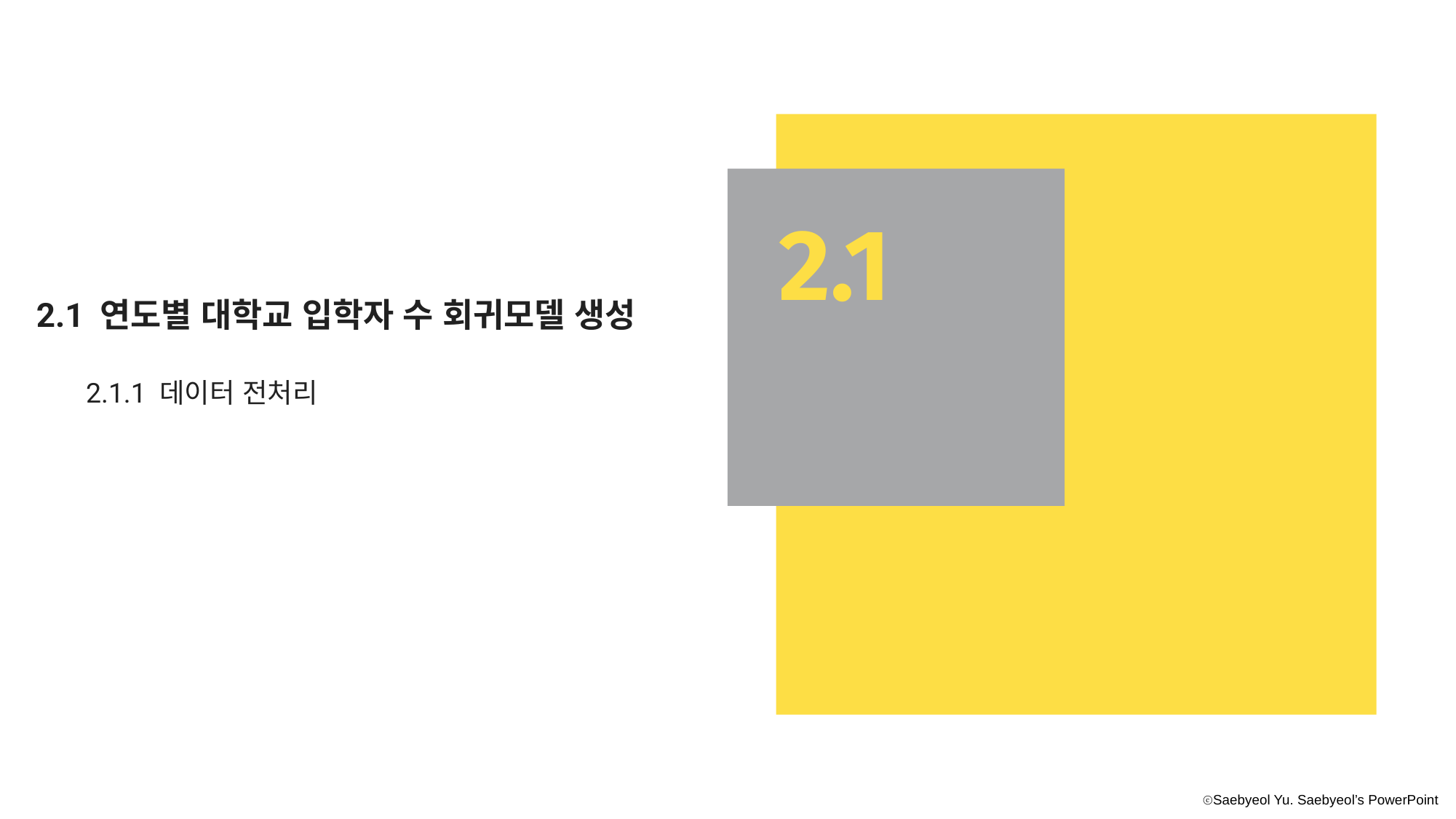

2.1
2.1 연도별 대학교 입학자 수 회귀모델 생성
 2.1.1 데이터 전처리